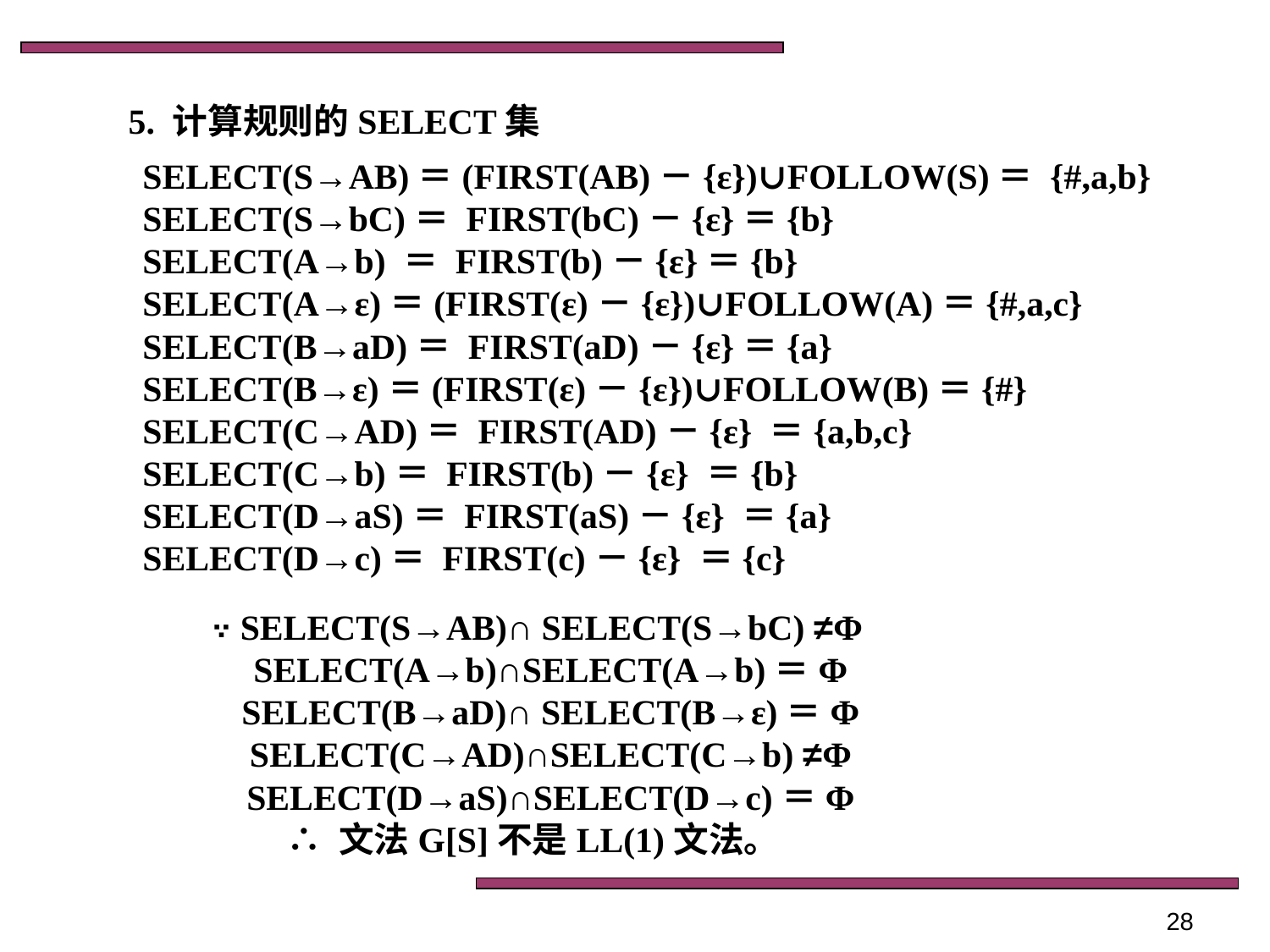

5. 计算规则的SELECT集
SELECT(S→AB)＝(FIRST(AB)－{ε})∪FOLLOW(S)＝ {#,a,b}
SELECT(S→bC)＝ FIRST(bC)－{ε}＝{b}
SELECT(A→b) ＝ FIRST(b)－{ε}＝{b}
SELECT(A→ε)＝(FIRST(ε)－{ε})∪FOLLOW(A)＝{#,a,c}
SELECT(B→aD)＝ FIRST(aD)－{ε}＝{a}
SELECT(B→ε)＝(FIRST(ε)－{ε})∪FOLLOW(B)＝{#}
SELECT(C→AD)＝ FIRST(AD)－{ε} ＝{a,b,c}
SELECT(C→b)＝ FIRST(b)－{ε} ＝{b}
SELECT(D→aS)＝ FIRST(aS)－{ε} ＝{a}
SELECT(D→c)＝ FIRST(c)－{ε} ＝{c}
∵ SELECT(S→AB)∩ SELECT(S→bC) ≠Φ
   SELECT(A→b)∩SELECT(A→b)＝Φ
     SELECT(B→aD)∩ SELECT(B→ε)＝Φ
     SELECT(C→AD)∩SELECT(C→b) ≠Φ
   SELECT(D→aS)∩SELECT(D→c)＝Φ
∴ 文法G[S]不是LL(1)文法。
28